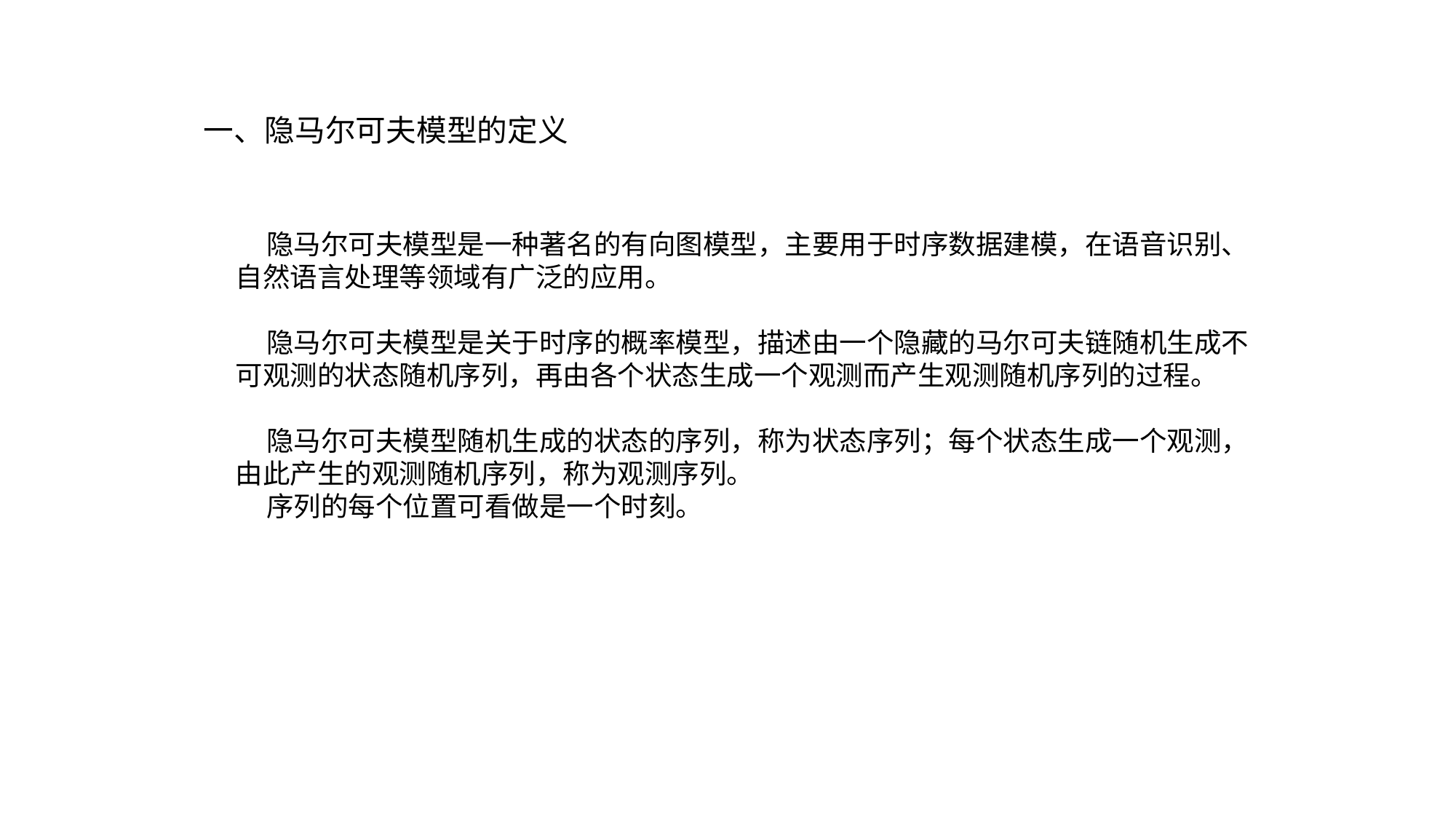

一、隐马尔可夫模型的定义
    隐马尔可夫模型是一种著名的有向图模型，主要用于时序数据建模，在语音识别、自然语言处理等领域有广泛的应用。

    隐马尔可夫模型是关于时序的概率模型，描述由一个隐藏的马尔可夫链随机生成不可观测的状态随机序列，再由各个状态生成一个观测而产生观测随机序列的过程。

    隐马尔可夫模型随机生成的状态的序列，称为状态序列；每个状态生成一个观测，由此产生的观测随机序列，称为观测序列。
    序列的每个位置可看做是一个时刻。